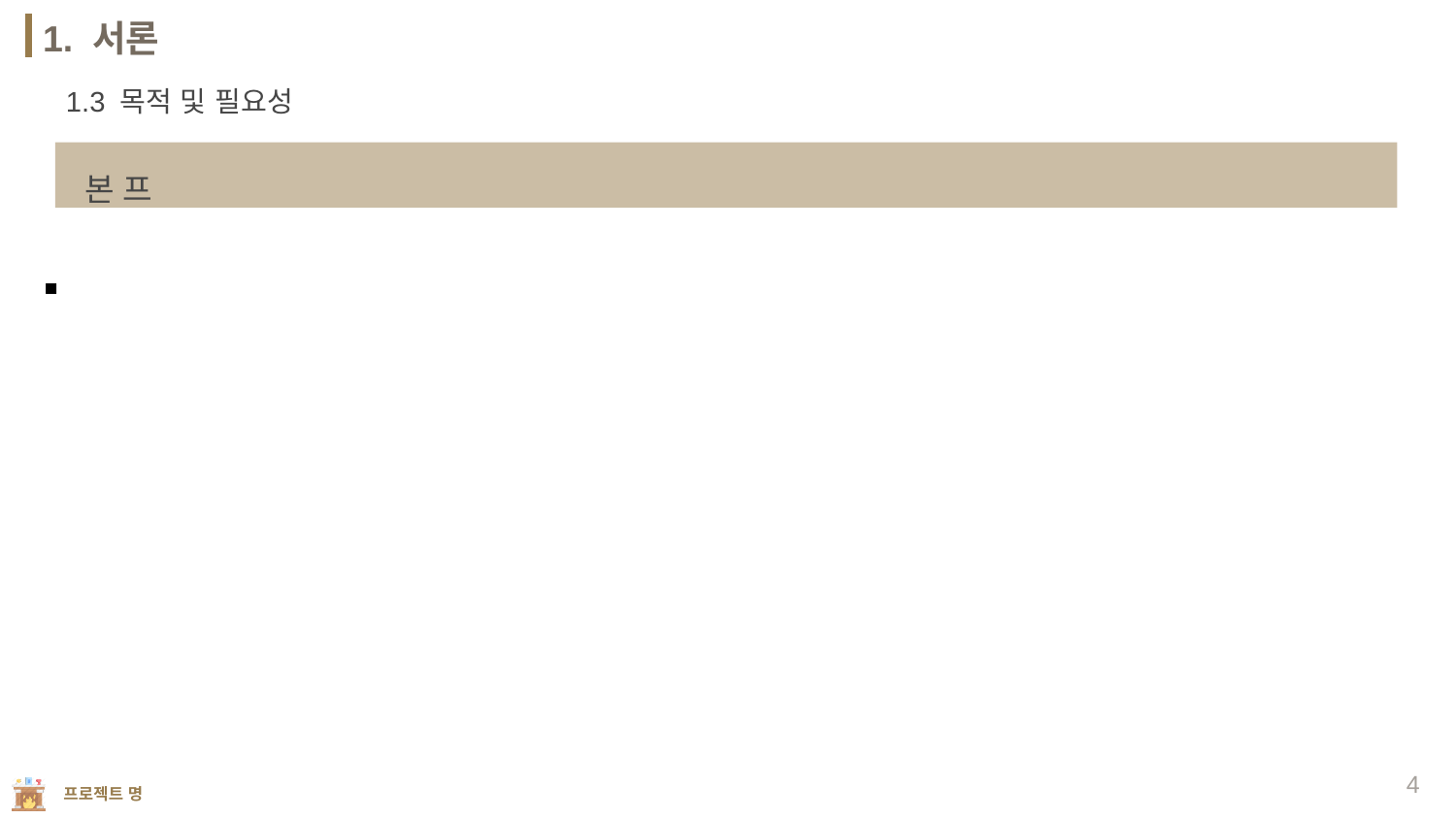

1. 서론
1.3 목적 및 필요성
 본 프

4